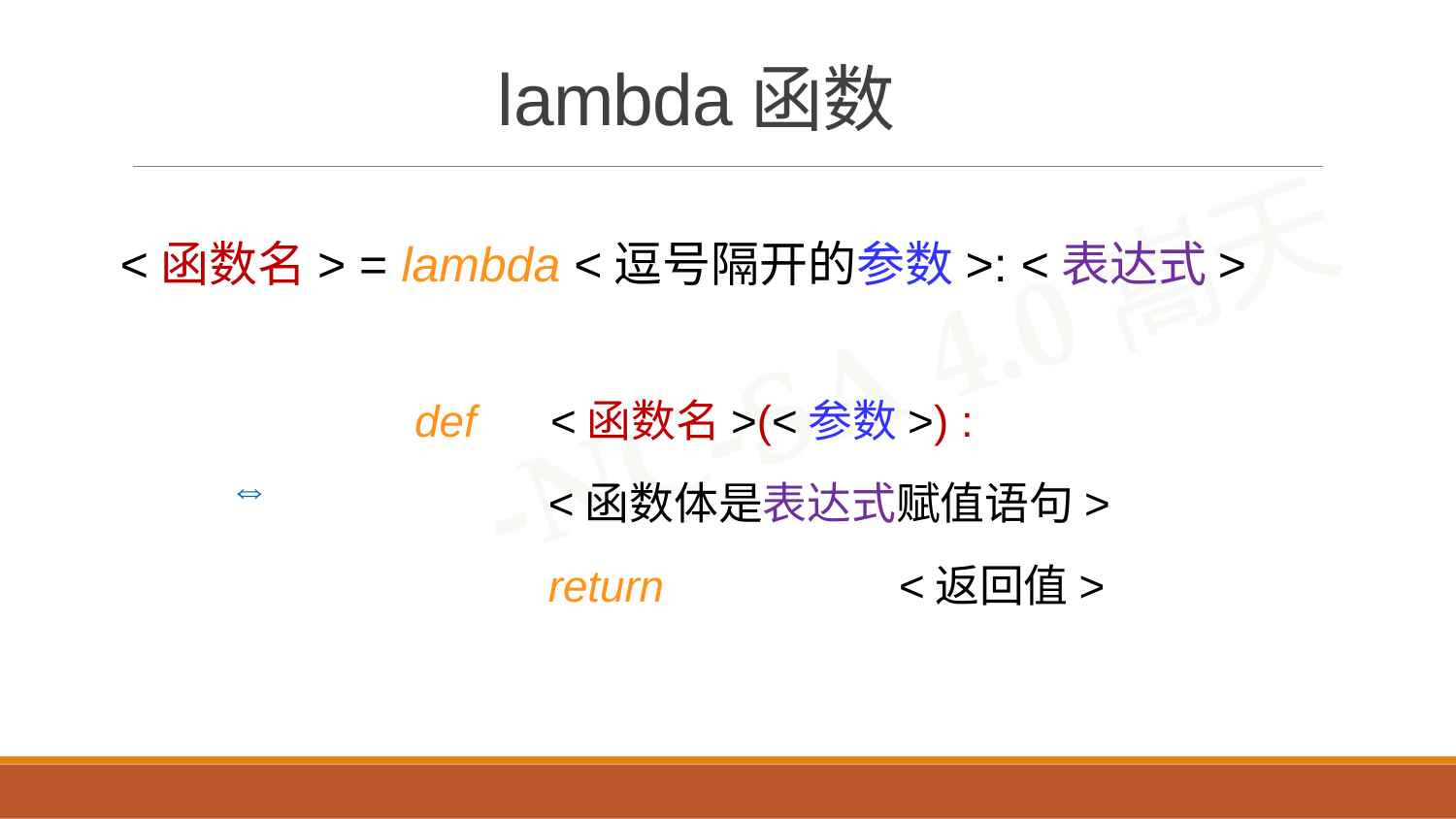

# lambda函数

<函数名> = lambda <逗号隔开的参数>: <表达式>

def	<函数名>(<参数>) :
<函数体是表达式赋值语句>
return	<返回值>

⇔